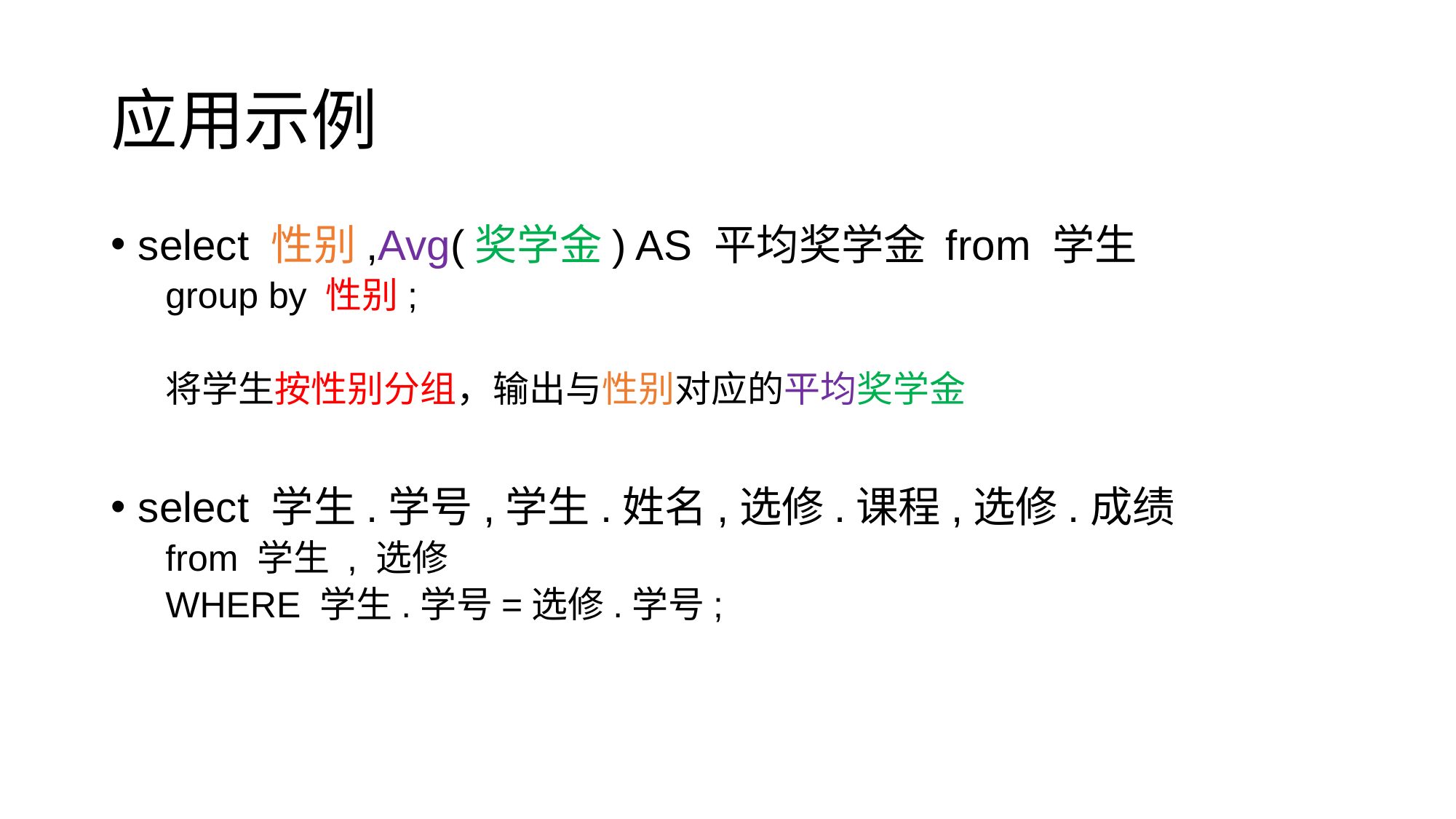

# 应用示例
select 性别,Avg(奖学金) AS 平均奖学金 from 学生
group by 性别;

将学生按性别分组，输出与性别对应的平均奖学金

select 学生.学号,学生.姓名,选修.课程,选修.成绩
from 学生 , 选修
WHERE 学生.学号=选修.学号;